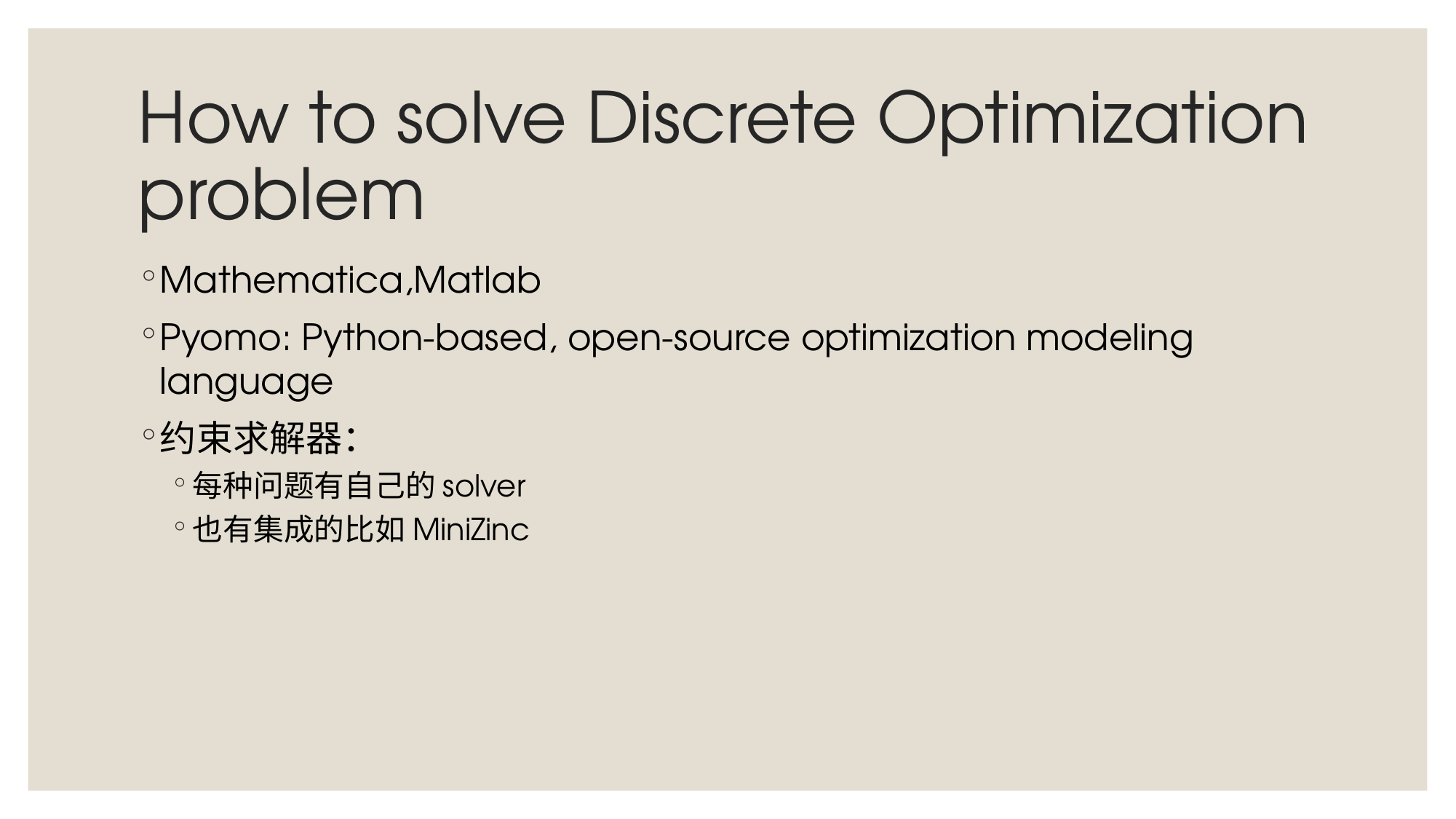

# How to solve Discrete Optimization problem
Mathematica,Matlab
Pyomo: Python-based, open-source optimization modeling language
约束求解器：
每种问题有自己的solver
也有集成的比如MiniZinc